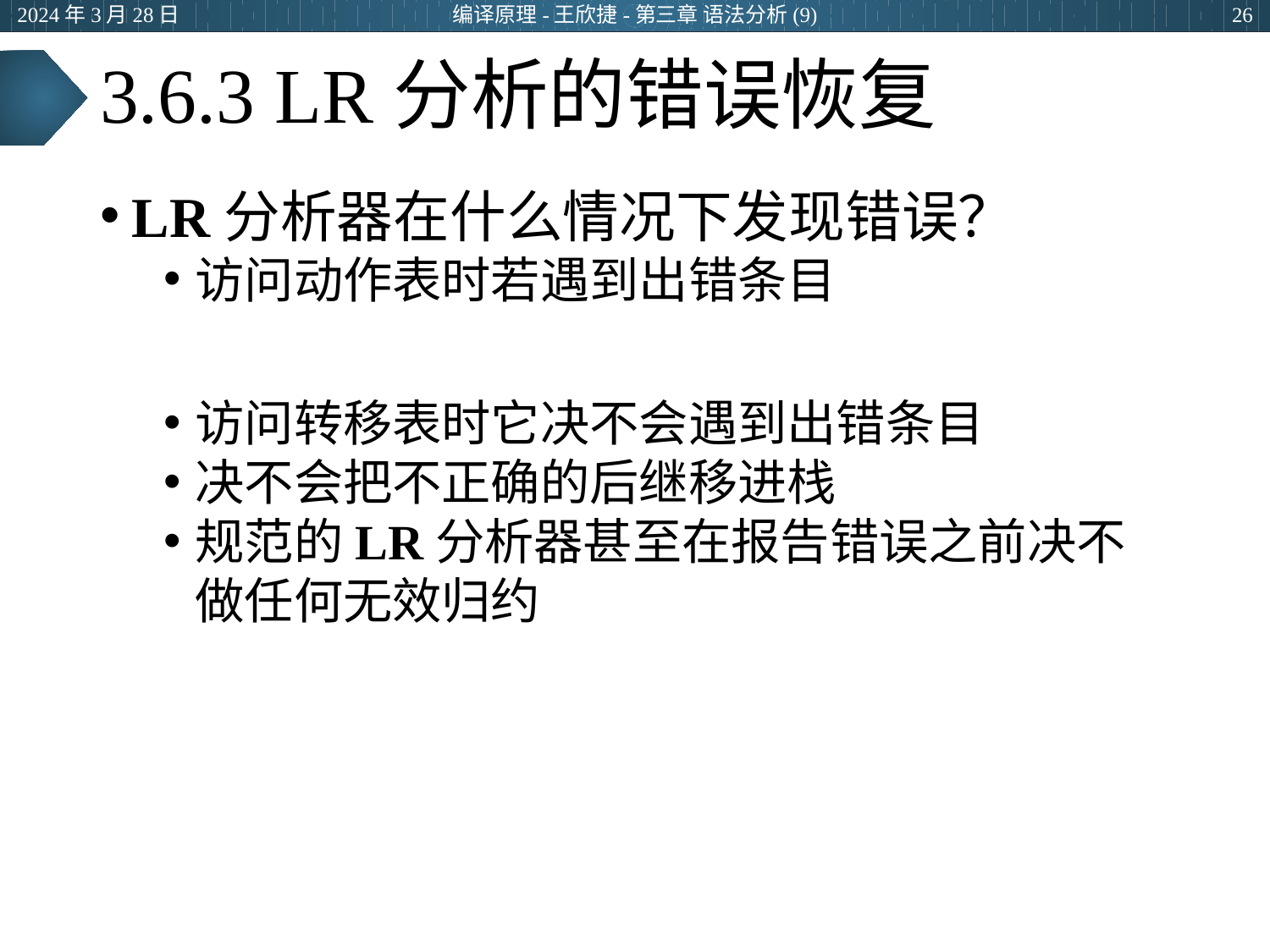

2024年3月28日
编译原理-王欣捷-第三章 语法分析(9)
26
# 3.6.3 LR分析的错误恢复
LR分析器在什么情况下发现错误？
访问动作表时若遇到出错条目

访问转移表时它决不会遇到出错条目
决不会把不正确的后继移进栈
规范的LR分析器甚至在报告错误之前决不做任何无效归约